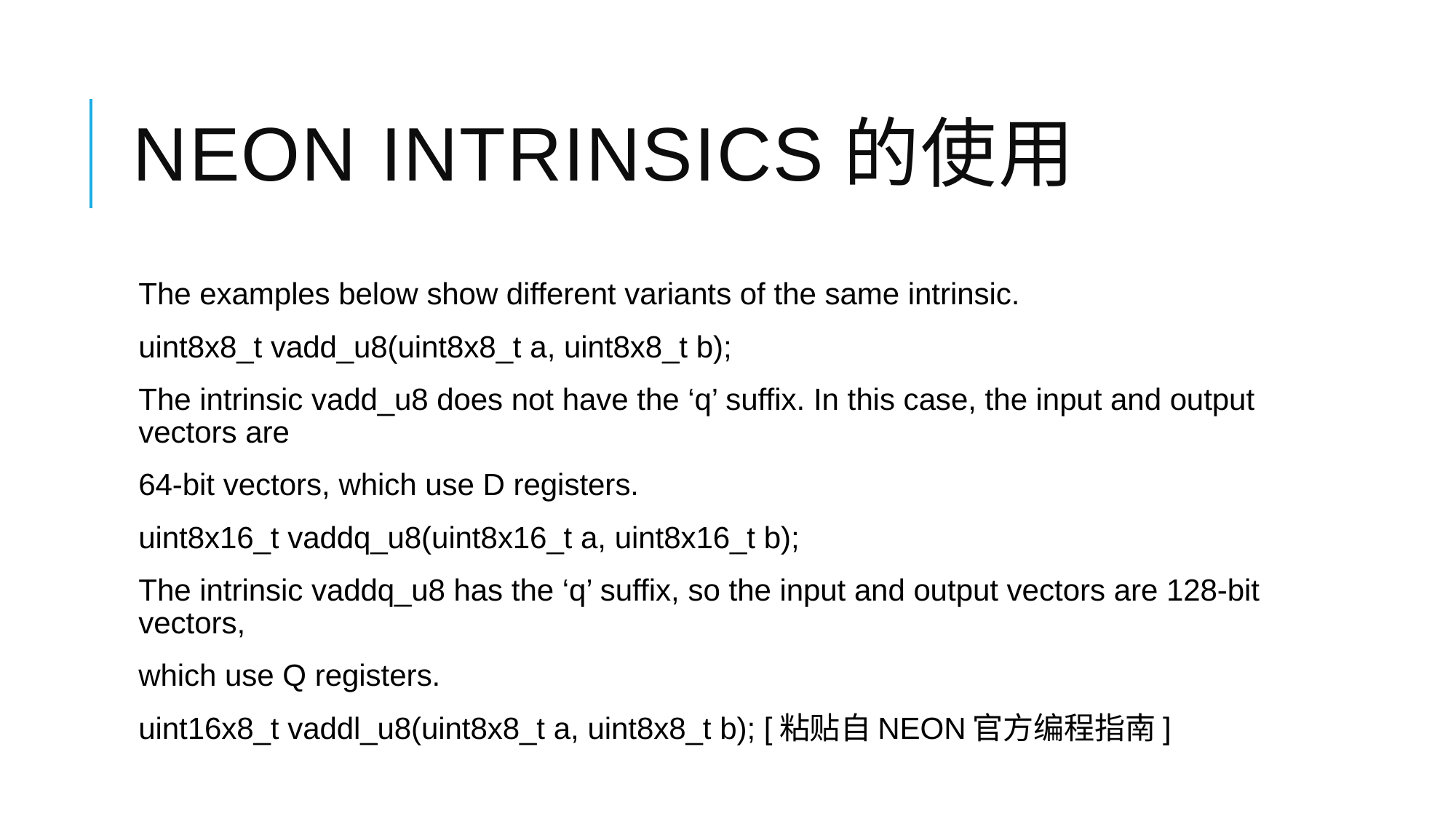

# NEON intrinsics的使用
The examples below show different variants of the same intrinsic.
uint8x8_t vadd_u8(uint8x8_t a, uint8x8_t b);
The intrinsic vadd_u8 does not have the ‘q’ suffix. In this case, the input and output vectors are
64-bit vectors, which use D registers.
uint8x16_t vaddq_u8(uint8x16_t a, uint8x16_t b);
The intrinsic vaddq_u8 has the ‘q’ suffix, so the input and output vectors are 128-bit vectors,
which use Q registers.
uint16x8_t vaddl_u8(uint8x8_t a, uint8x8_t b); [粘贴自NEON官方编程指南]